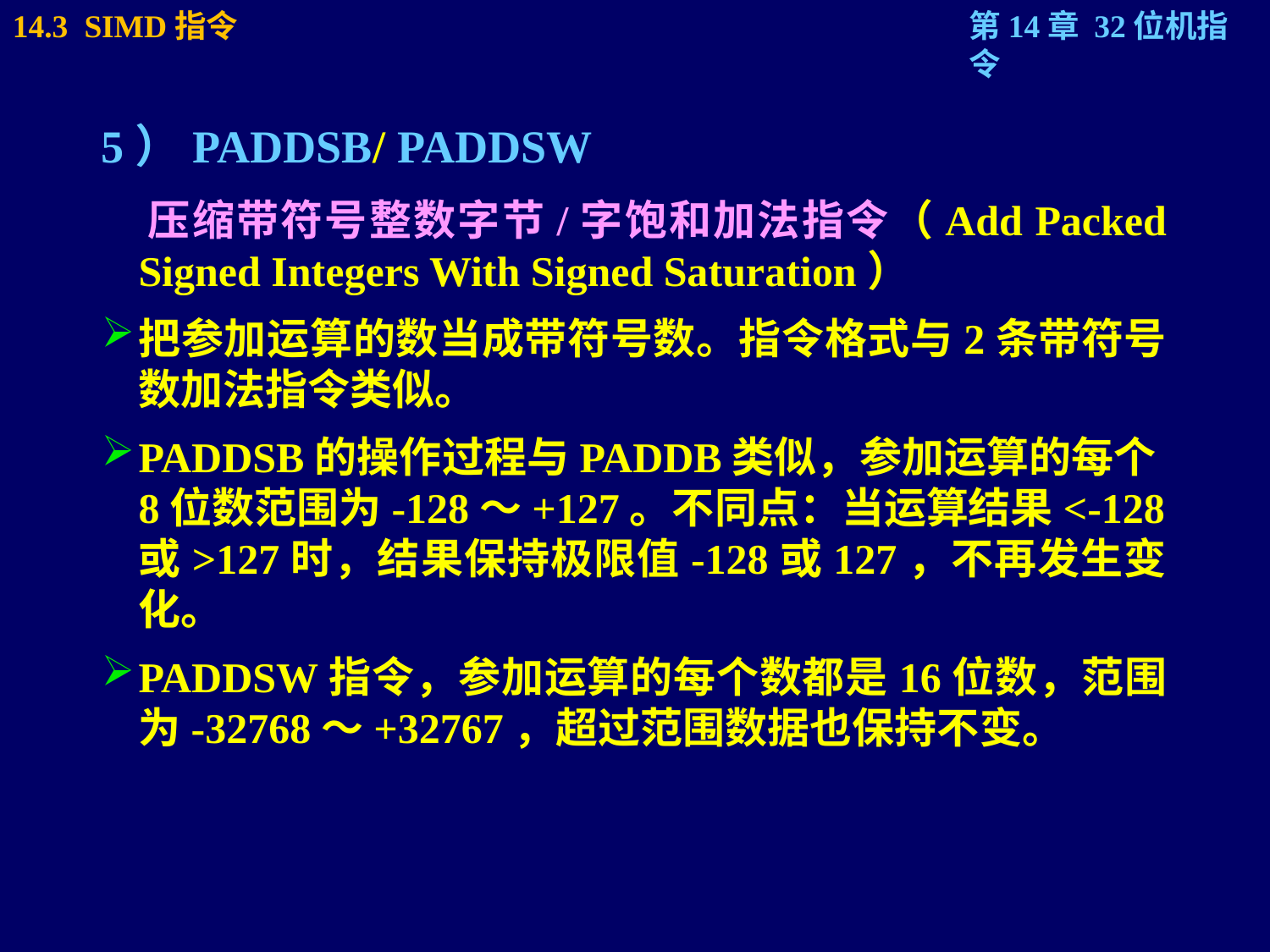

5）PADDSB/ PADDSW
   压缩带符号整数字节/字饱和加法指令（Add Packed Signed Integers With Signed Saturation）
把参加运算的数当成带符号数。指令格式与2条带符号数加法指令类似。
PADDSB的操作过程与PADDB类似，参加运算的每个8位数范围为-128～+127。不同点：当运算结果<-128或>127时，结果保持极限值-128或127，不再发生变化。
PADDSW指令，参加运算的每个数都是16位数，范围为-32768～+32767，超过范围数据也保持不变。